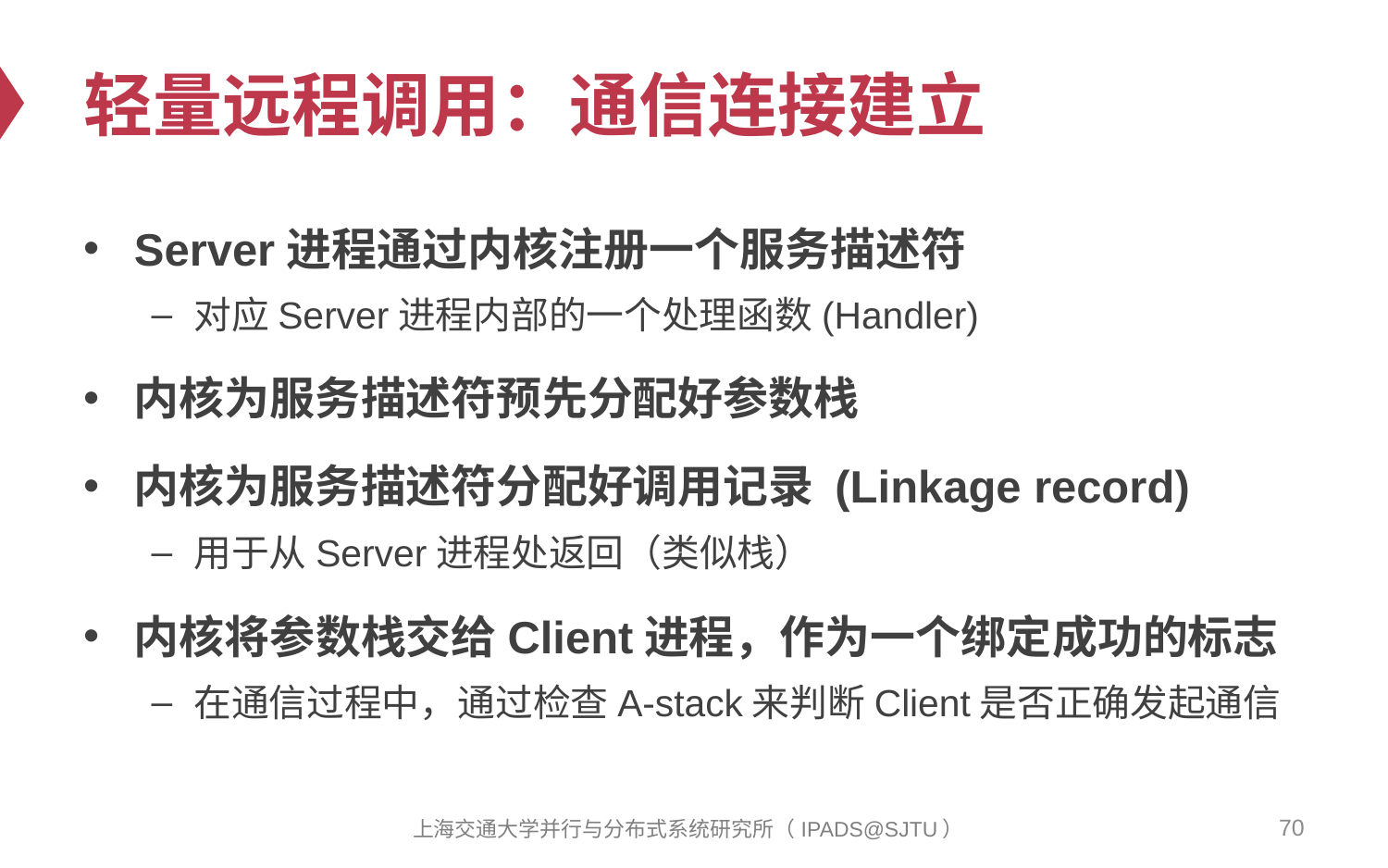

# 轻量远程调用：通信连接建立
Server进程通过内核注册一个服务描述符
对应Server进程内部的一个处理函数(Handler)
内核为服务描述符预先分配好参数栈
内核为服务描述符分配好调用记录 (Linkage record)
用于从Server进程处返回（类似栈）
内核将参数栈交给Client进程，作为一个绑定成功的标志
在通信过程中，通过检查A-stack来判断Client是否正确发起通信

70
上海交通大学并行与分布式系统研究所（IPADS@SJTU）